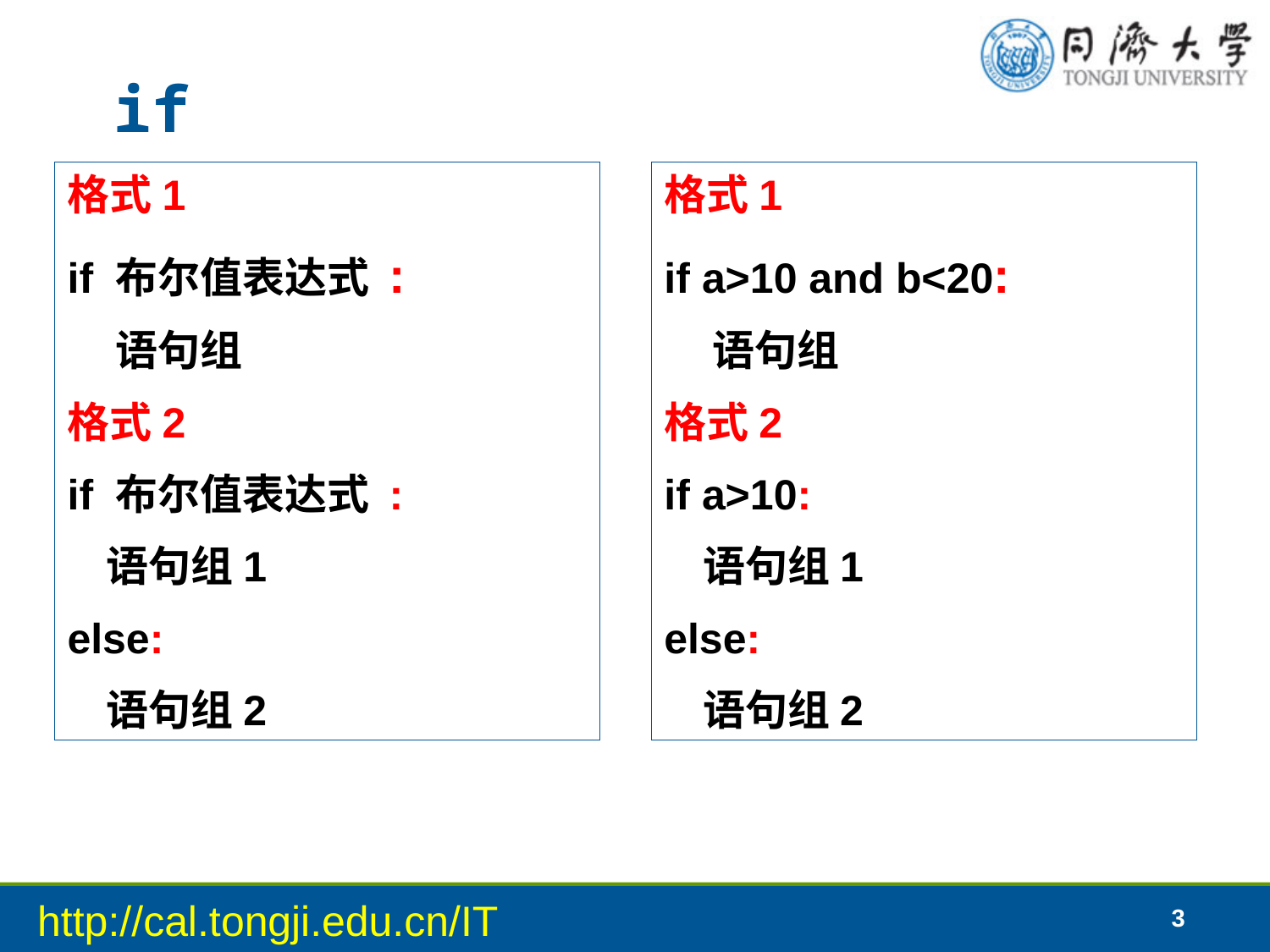

# if
格式1
if 布尔值表达式 :
    语句组
格式2
if 布尔值表达式 :
   语句组1
else:
   语句组2
格式1
if a>10 and b<20:
    语句组
格式2
if a>10:
   语句组1
else:
   语句组2